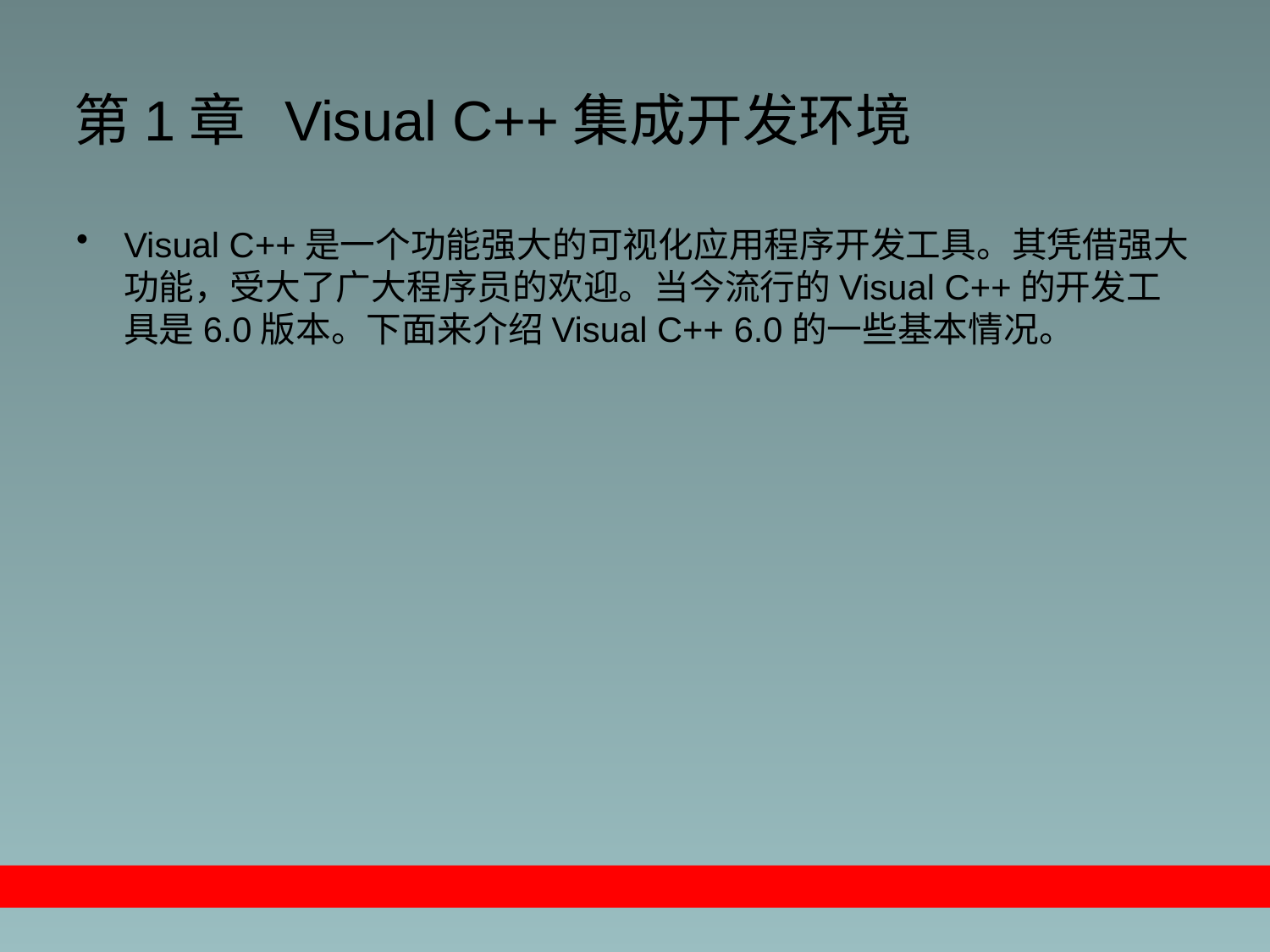

# 第1章  Visual C++集成开发环境
Visual C++是一个功能强大的可视化应用程序开发工具。其凭借强大功能，受大了广大程序员的欢迎。当今流行的Visual C++的开发工具是6.0版本。下面来介绍Visual C++ 6.0的一些基本情况。